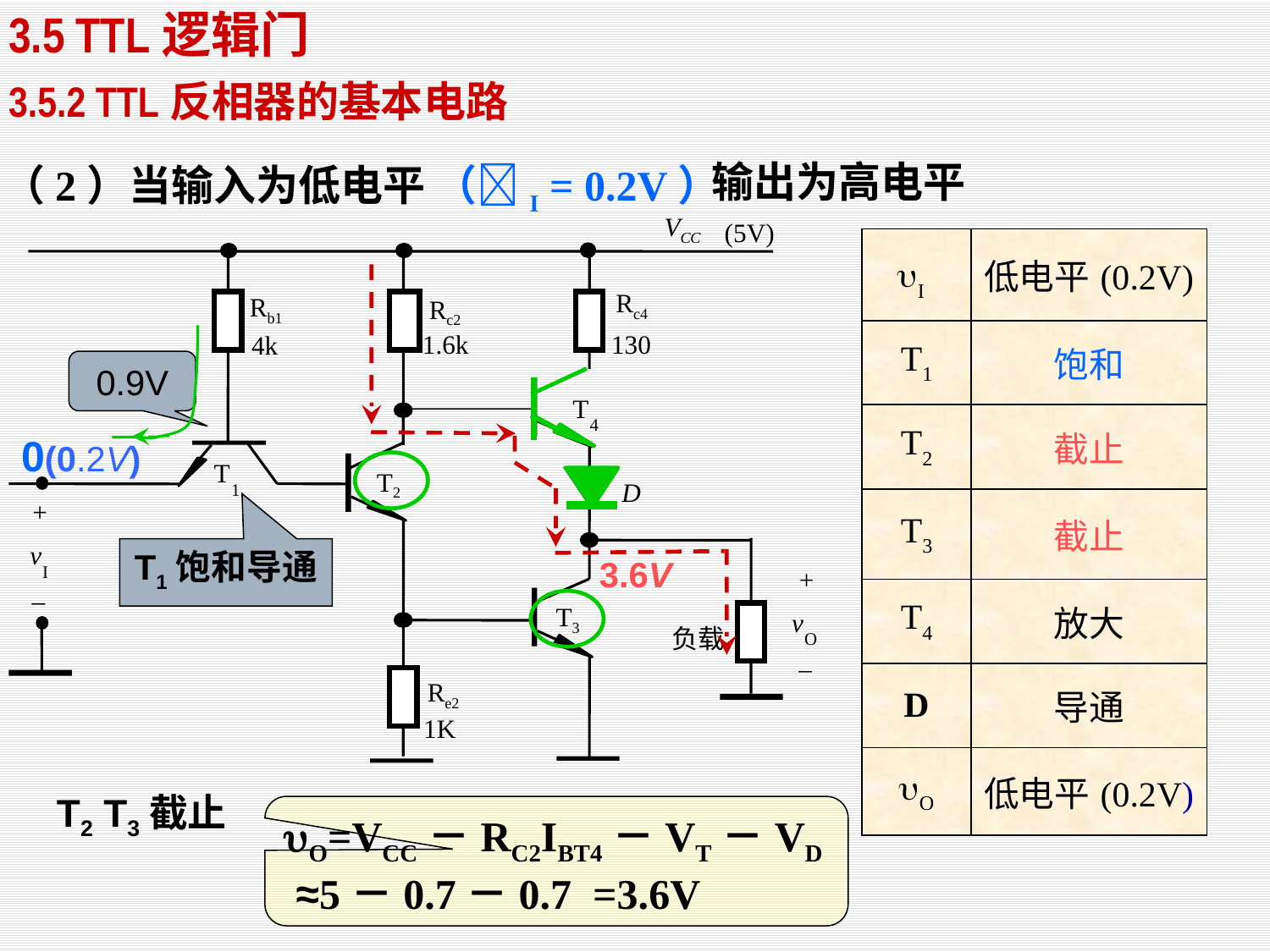

3.5 TTL逻辑门
3.5.2 TTL反相器的基本电路
输出为高电平
（2）当输入为低电平 （υI = 0.2V）
VCC
(5V)

Rc4
Rb1
Rc2

1.6k
130
4k

T

4

T

T2
1

D

+

v

I
+

–

T3
v

O
负载

–

Re2

1K

| υI | 低电平(0.2V) |
| --- | --- |
| T1 | 饱和 |
| T2 | 截止 |
| T3 | 截止 |
| T4 | 放大 |
| D | 导通 |
| υO | 低电平(0.2V) |

0.9V

0(0.2V)

T1饱和导通
3.6V

T2 T3截止
υO=VCC－RC2IBT4－VT－VD
  ≈5－0.7－0.7  =3.6V